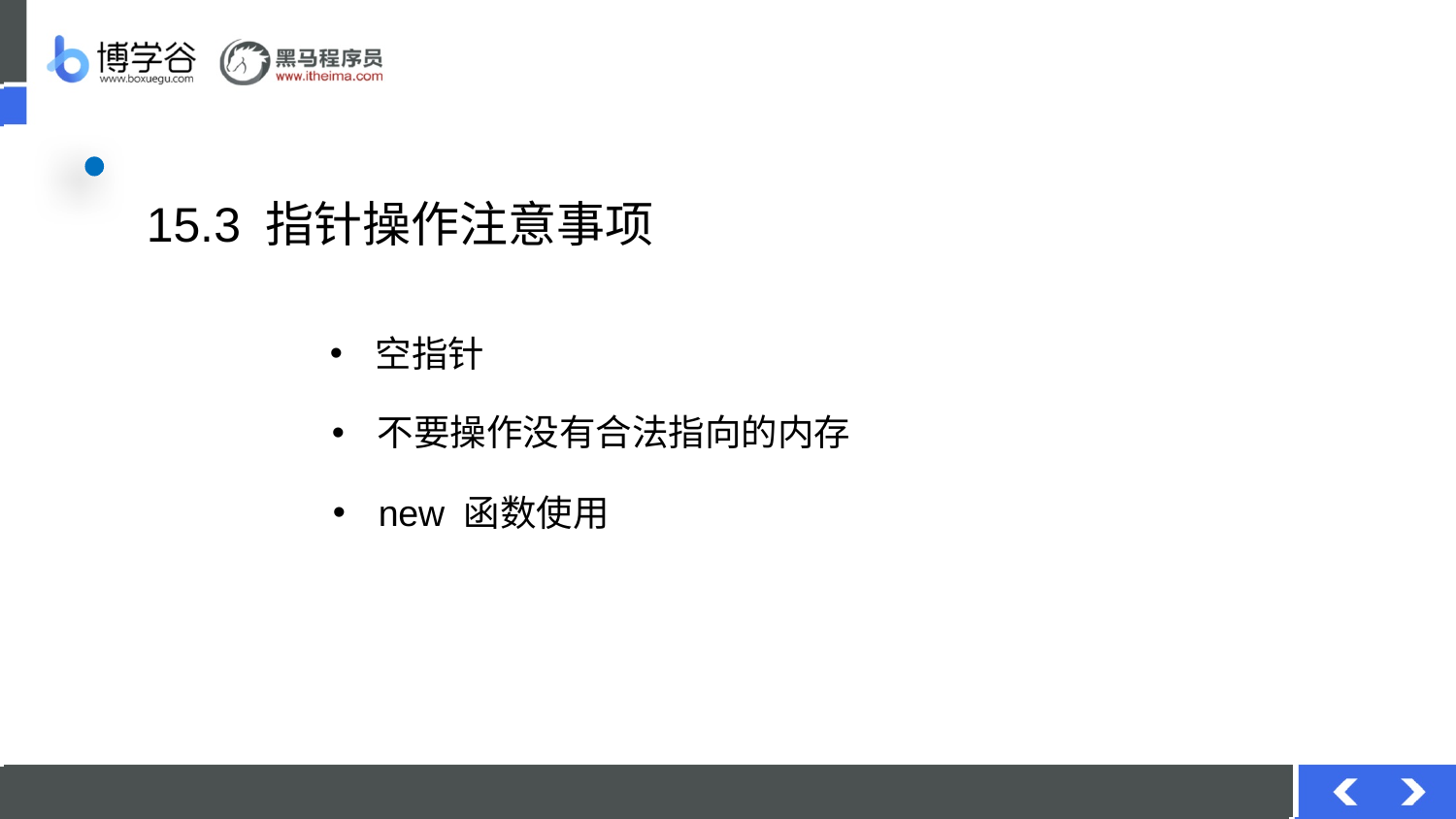

# 15.3 指针操作注意事项
空指针
不要操作没有合法指向的内存
new 函数使用